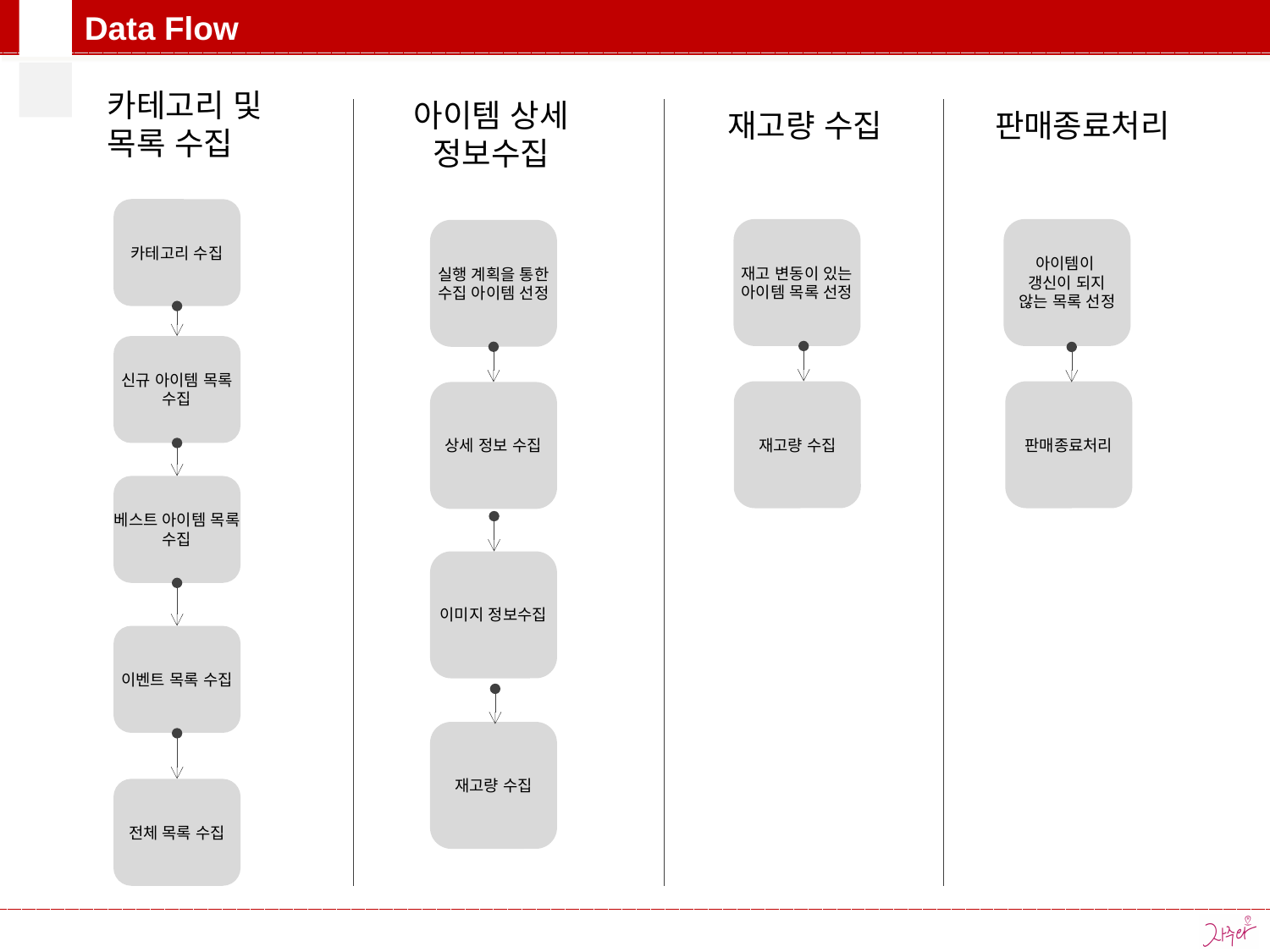

# Data Flow
카테고리 및
목록 수집
아이템 상세
정보수집
재고량 수집
판매종료처리
카테고리 수집
재고 변동이 있는
아이템 목록 선정
아이템이
갱신이 되지
않는 목록 선정
실행 계획을 통한
수집 아이템 선정
신규 아이템 목록
수집
재고량 수집
판매종료처리
상세 정보 수집
베스트 아이템 목록
수집
이미지 정보수집
이벤트 목록 수집
재고량 수집
전체 목록 수집